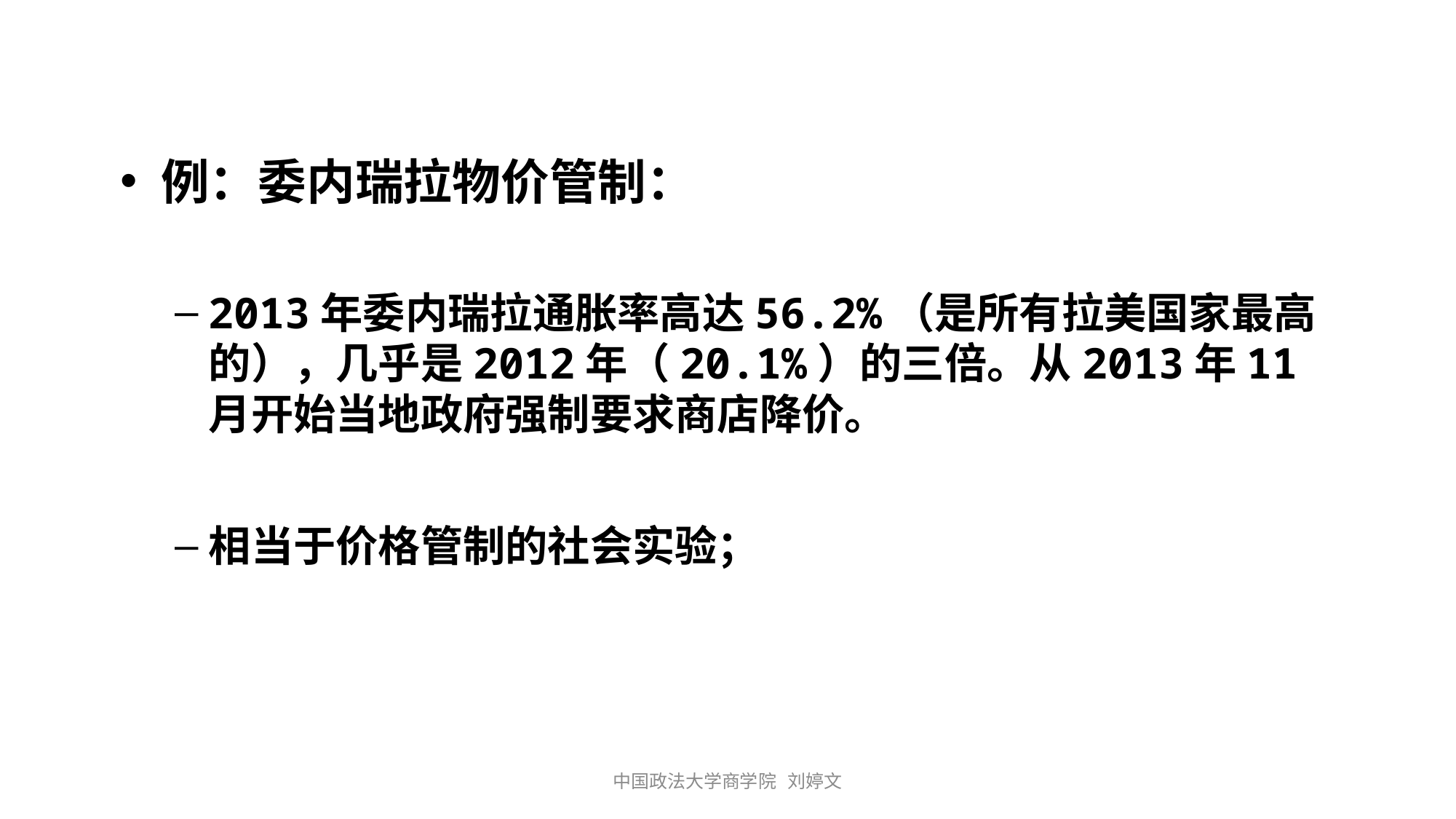

例：委内瑞拉物价管制：

2013年委内瑞拉通胀率高达56.2%（是所有拉美国家最高的），几乎是2012年（20.1%）的三倍。从2013年11月开始当地政府强制要求商店降价。

相当于价格管制的社会实验；

中国政法大学商学院  刘婷文